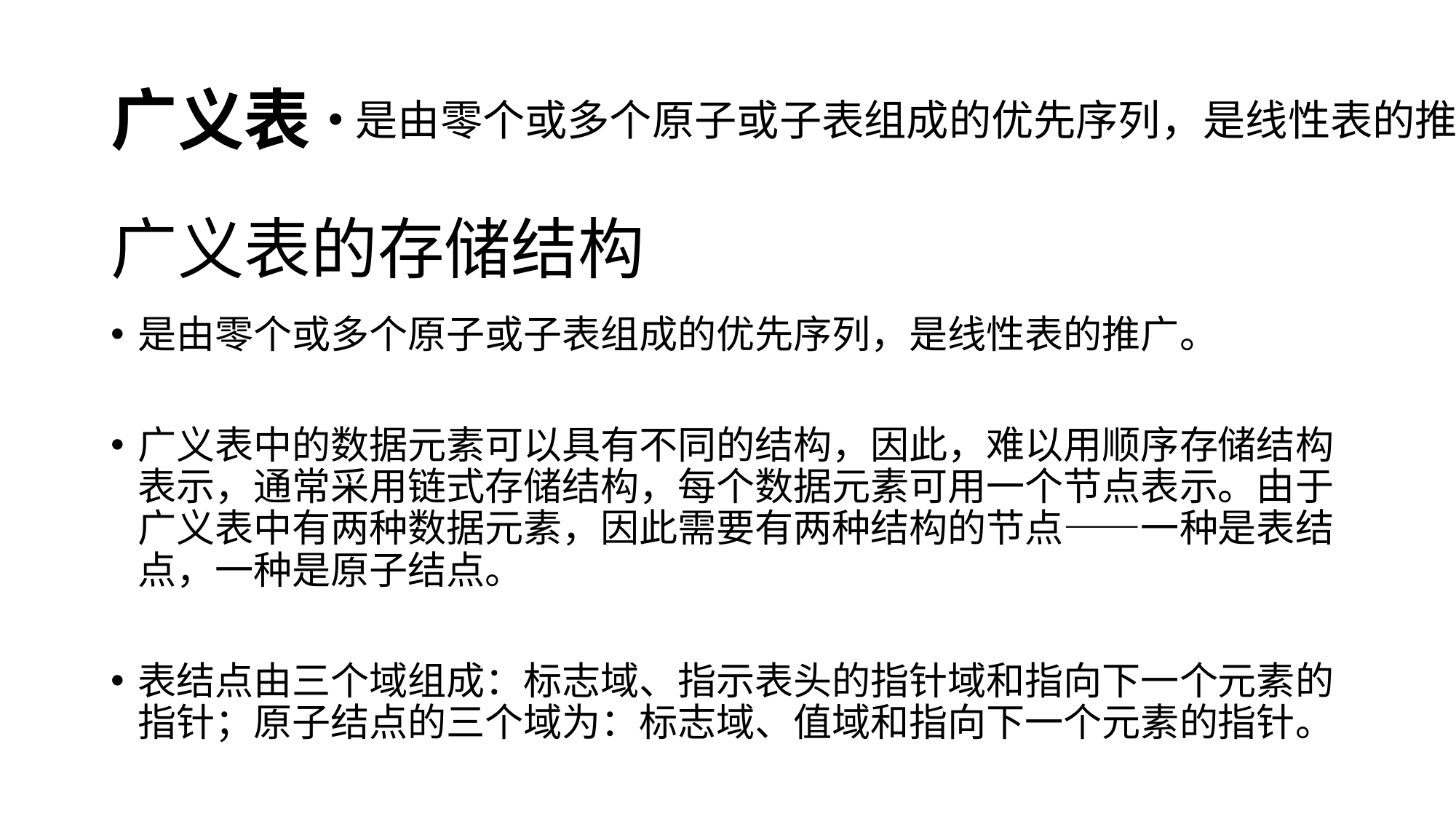

# 广义表
是由零个或多个原子或子表组成的优先序列，是线性表的推广。
广义表的存储结构
是由零个或多个原子或子表组成的优先序列，是线性表的推广。

广义表中的数据元素可以具有不同的结构，因此，难以用顺序存储结构表示，通常采用链式存储结构，每个数据元素可用一个节点表示。由于广义表中有两种数据元素，因此需要有两种结构的节点——一种是表结点，一种是原子结点。

表结点由三个域组成：标志域、指示表头的指针域和指向下一个元素的指针；原子结点的三个域为：标志域、值域和指向下一个元素的指针。